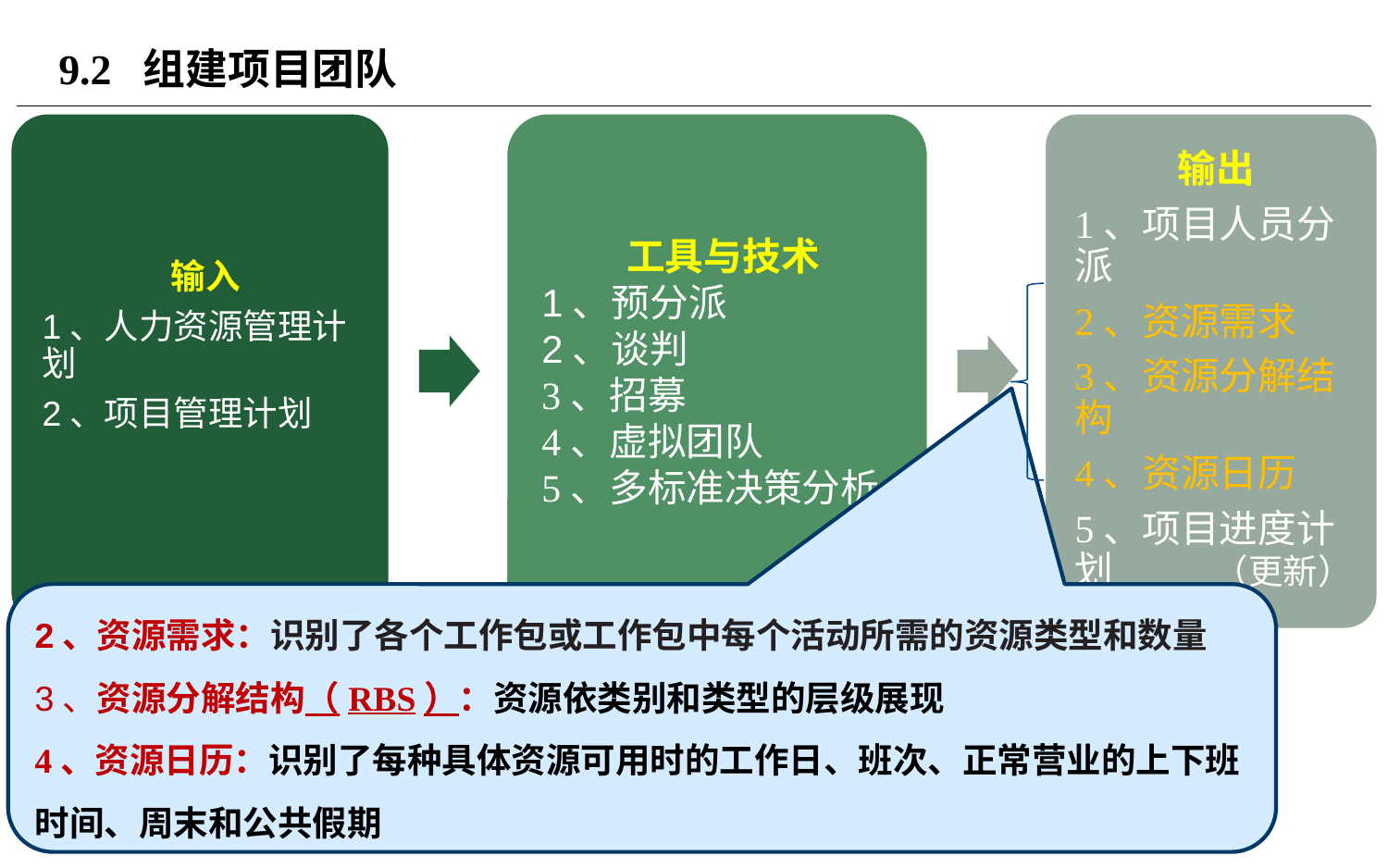

# 9.2  组建项目团队
输入
1、人力资源管理计划
2、项目管理计划

工具与技术
1、预分派
2、谈判
3、招募
4、虚拟团队
5、多标准决策分析

输出
1、项目人员分派
2、资源需求
3、资源分解结构
4、资源日历
5、项目进度计划	（更新）

2、资源需求：识别了各个工作包或工作包中每个活动所需的资源类型和数量
3、资源分解结构（RBS）：资源依类别和类型的层级展现
4、资源日历：识别了每种具体资源可用时的工作日、班次、正常营业的上下班时间、周末和公共假期